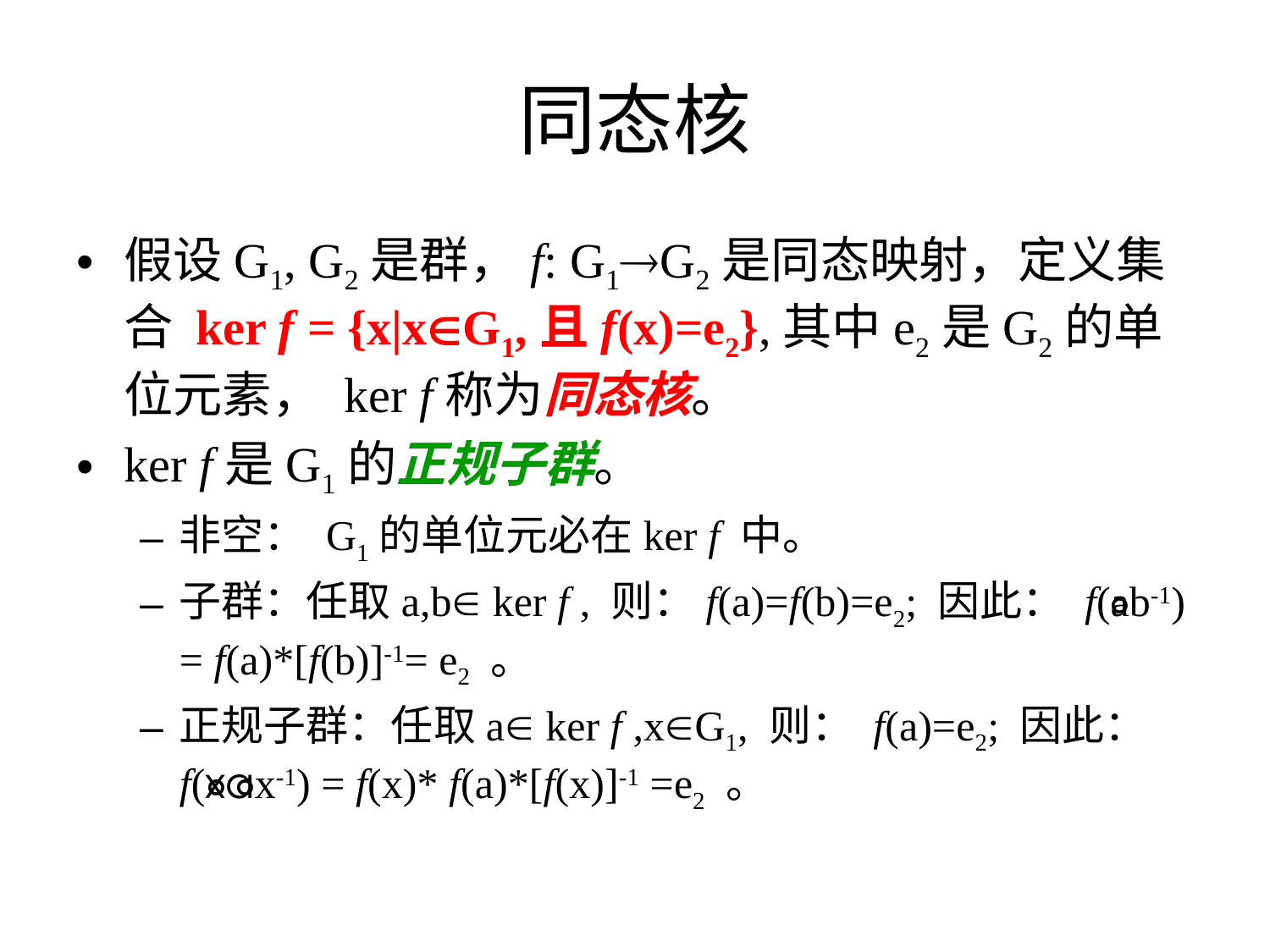

# 同态核
假设G1, G2是群，f: G1→G2是同态映射，定义集合 ker f = {x|x∈G1,且f(x)=e2},其中e2是G2的单位元素， ker f称为同态核。
ker f是G1的正规子群。
非空： G1的单位元必在ker f 中。
子群：任取a,b∈ ker f , 则：f(a)=f(b)=e2; 因此： f(a⃘b-1) = f(a)*[f(b)]-1= e2 。
正规子群：任取a∈ ker f ,x∈G1, 则： f(a)=e2; 因此： f(x⃘a⃘x-1) = f(x)* f(a)*[f(x)]-1 =e2 。